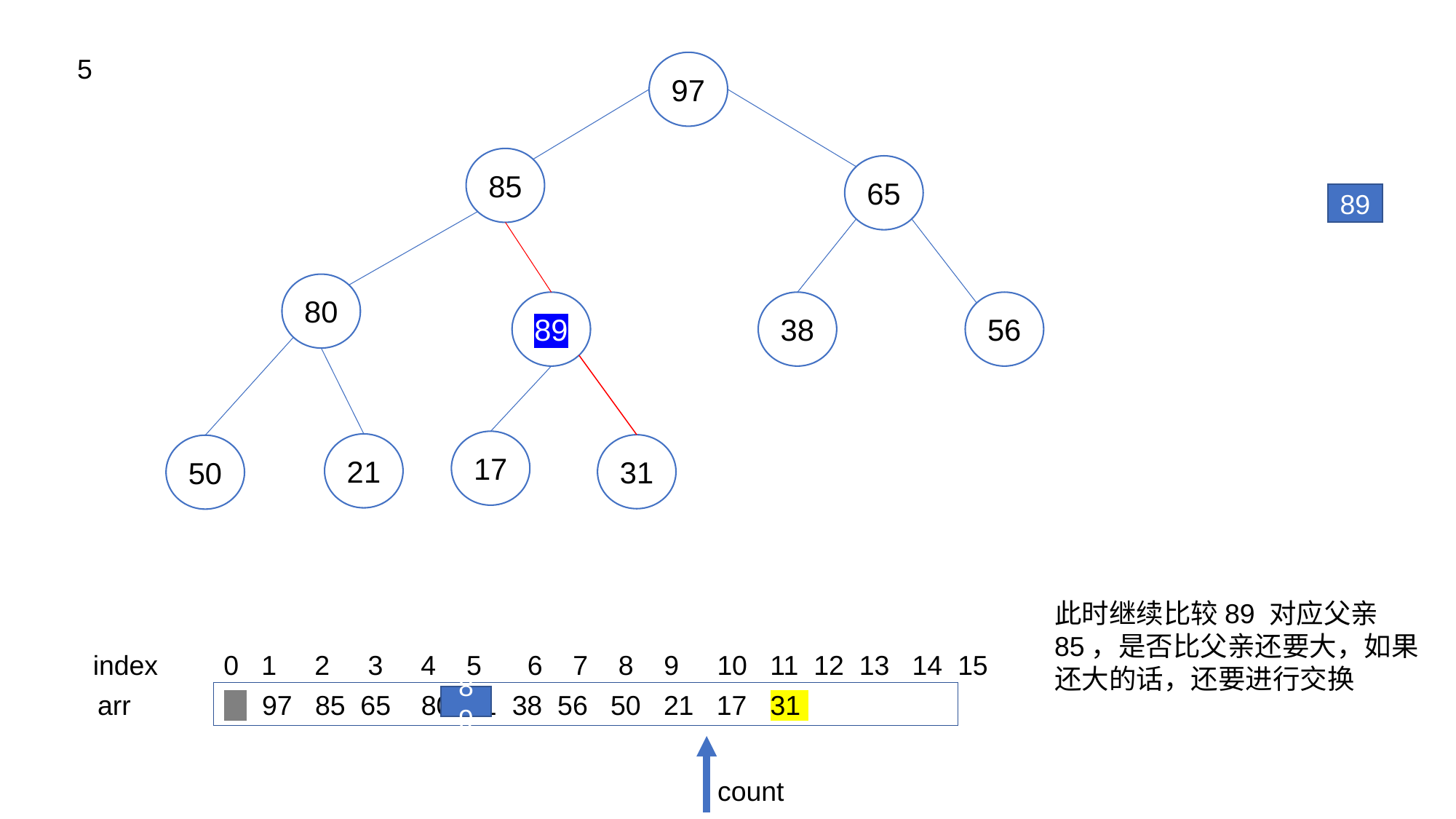

5
97
85
65
89
80
56
89
38
17
21
31
50
此时继续比较89 对应父亲85，是否比父亲还要大，如果 还大的话，还要进行交换
index
 0   1     2     3     4    5      6    7    8    9     10   11  12  13   14  15
arr
     97   85  65    80  31  38  56   50   21   17   31
89
count